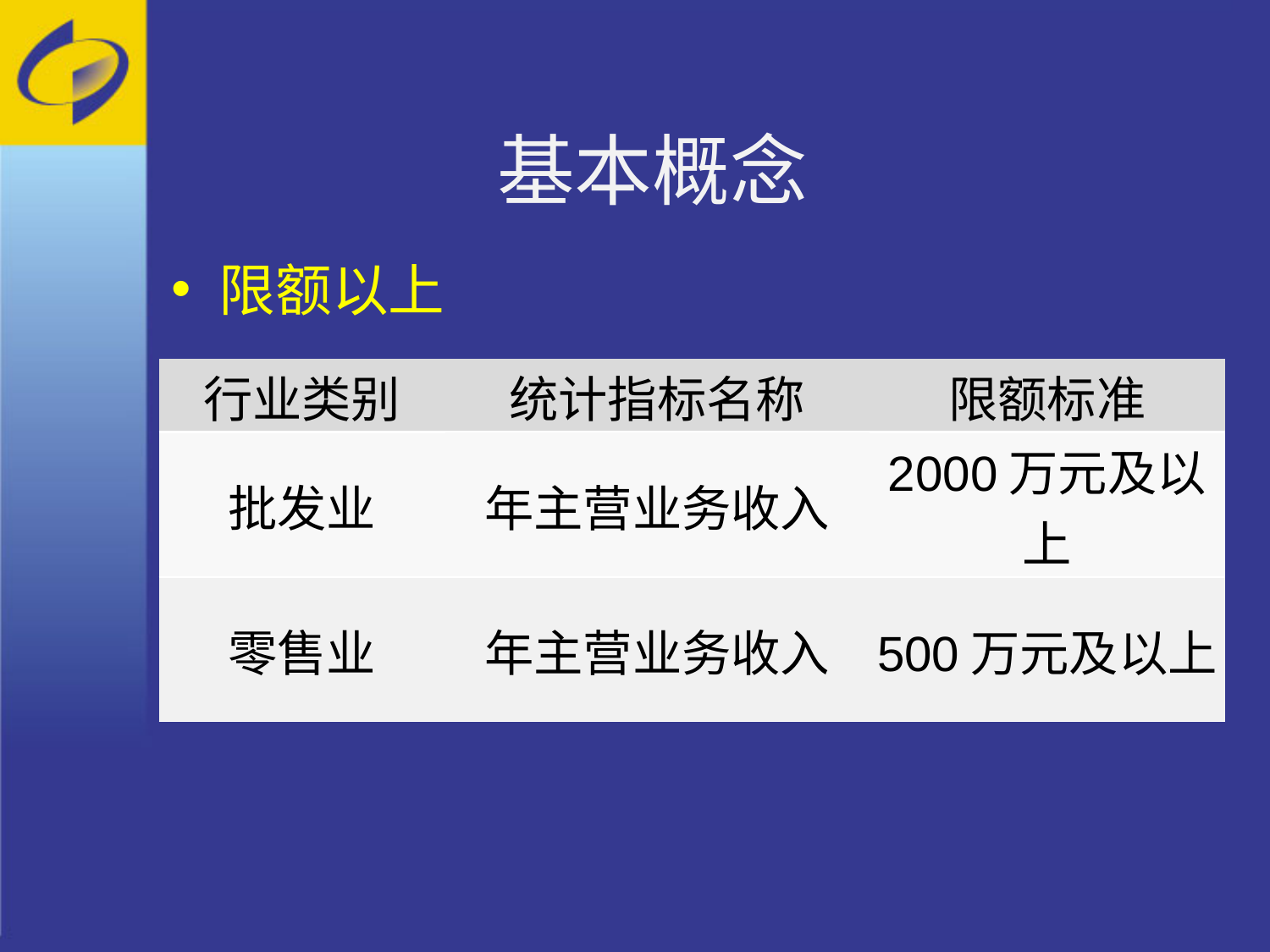

基本概念
限额以上
| 行业类别 | 统计指标名称 | 限额标准 |
| --- | --- | --- |
| 批发业 | 年主营业务收入 | 2000万元及以上 |
| 零售业 | 年主营业务收入 | 500万元及以上 |